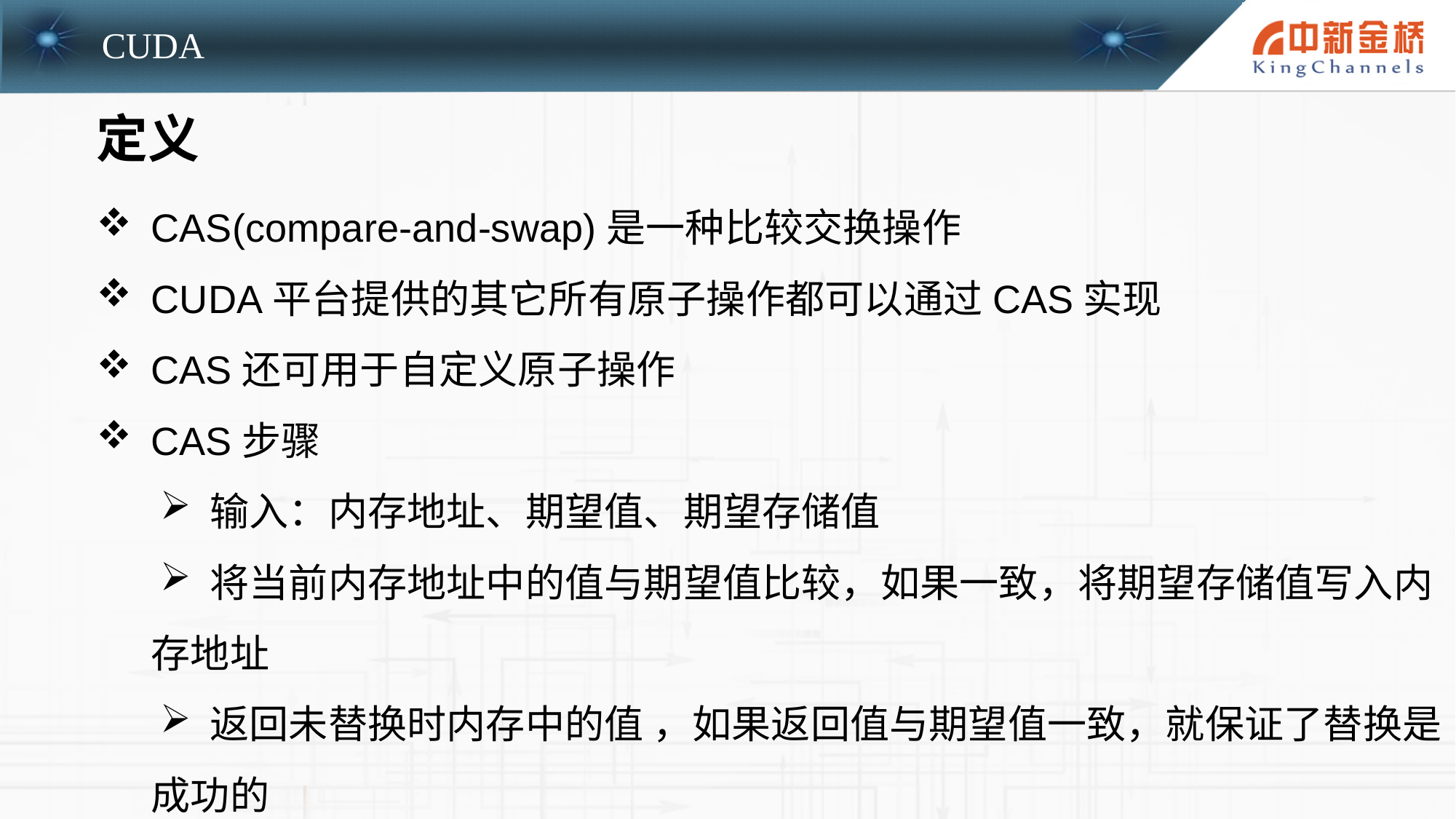

定义
CAS(compare-and-swap)是一种比较交换操作
CUDA平台提供的其它所有原子操作都可以通过CAS实现
CAS还可用于自定义原子操作
CAS步骤
 输入：内存地址、期望值、期望存储值
 将当前内存地址中的值与期望值比较，如果一致，将期望存储值写入内存地址
 返回未替换时内存中的值 ，如果返回值与期望值一致，就保证了替换是成功的